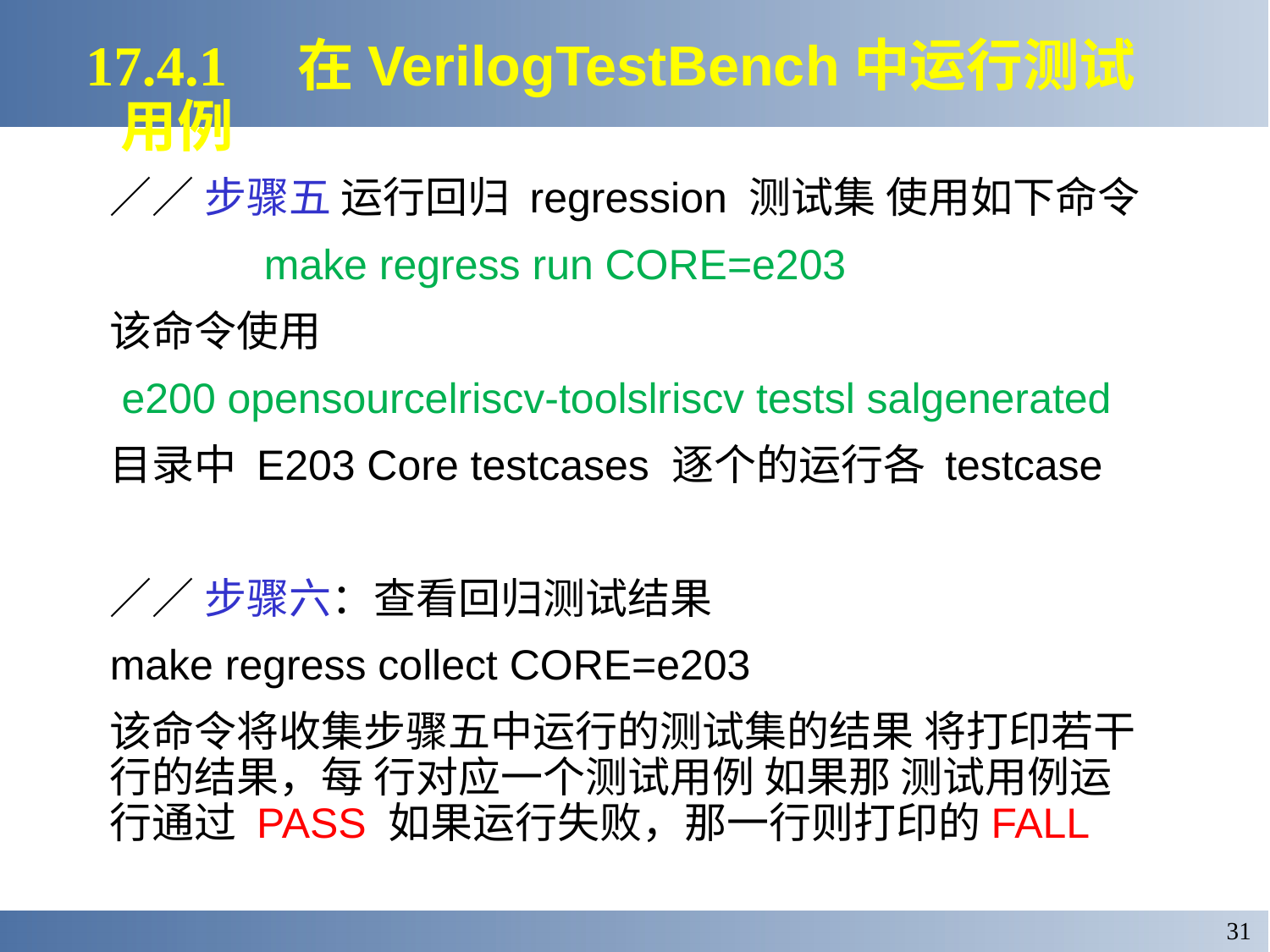

17.4.1    在VerilogTestBench中运行测试用例

／／ 步骤五 运行回归 regression 测试集 使用如下命令
             make regress run CORE=e203
该命令使用
 e200 opensourcelriscv-toolslriscv testsl salgenerated
目录中 E203 Core testcases 逐个的运行各 testcase

／／ 步骤六：查看回归测试结果
make regress collect CORE=e203
该命令将收集步骤五中运行的测试集的结果 将打印若干行的结果，每 行对应一个测试用例 如果那 测试用例运行通过 PASS 如果运行失败，那一行则打印的FALL